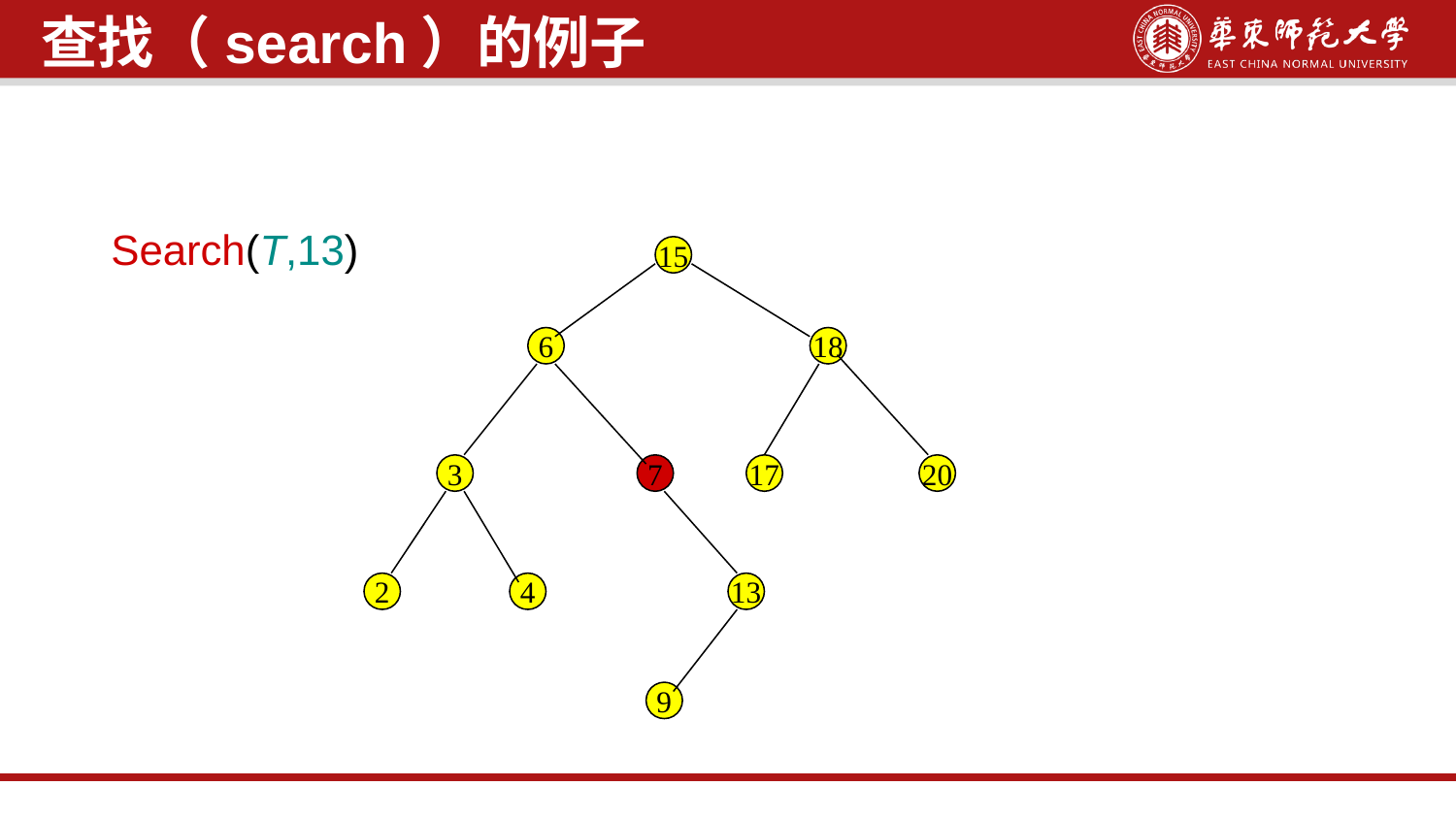

21
Search(T,13)
查找（search）的例子
15

6
18

3
7
17
20

2
4
13

9